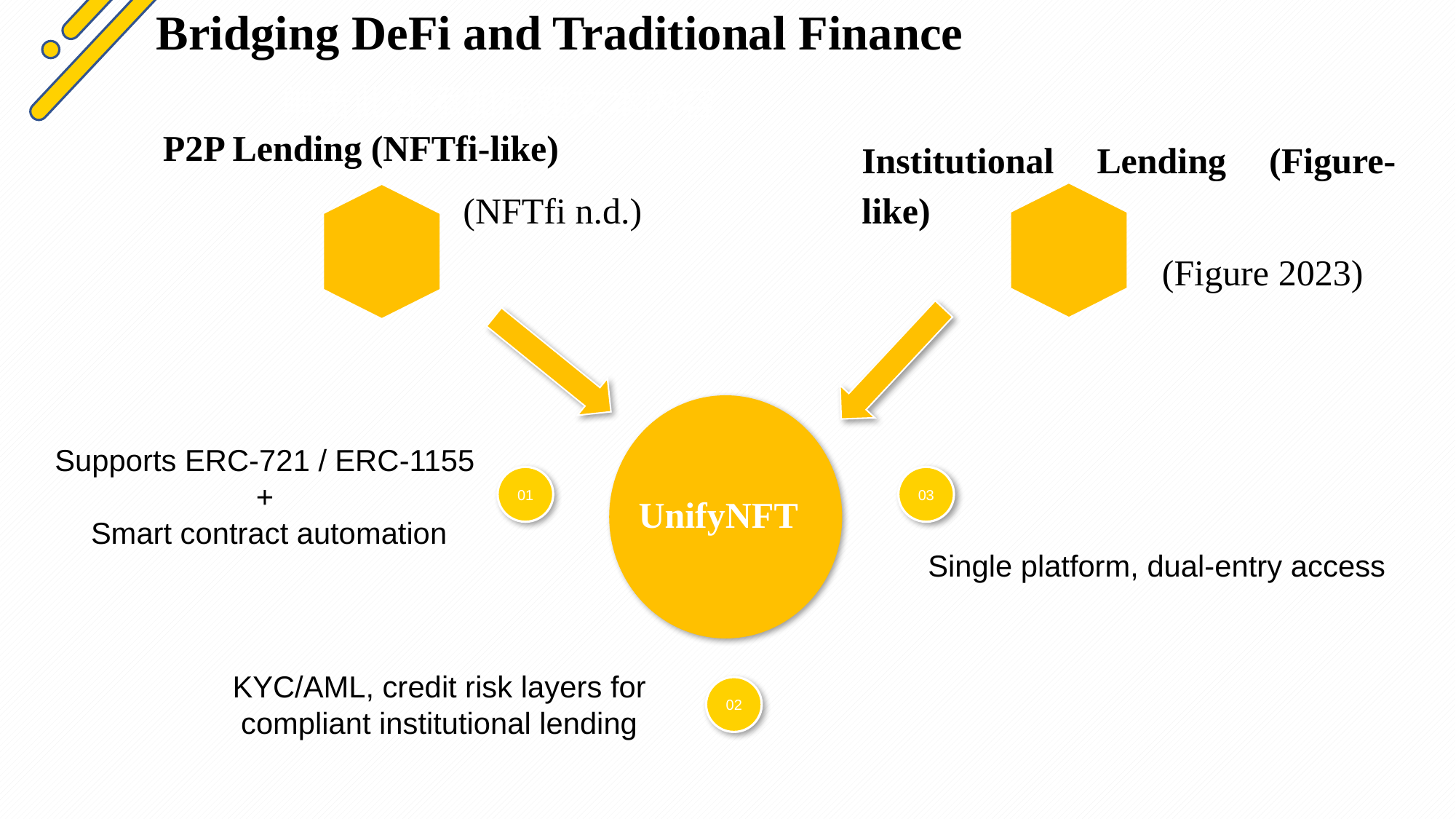

Bridging DeFi and Traditional Finance
单击此处添加标题文本内容
P2P Lending (NFTfi-like)
                                 (NFTfi n.d.)
Institutional Lending (Figure-like)
                                 (Figure 2023)

Supports ERC-721 / ERC-1155
+
Smart contract automation
01
03

UnifyNFT
Single platform, dual-entry access
KYC/AML, credit risk layers for compliant institutional lending
02